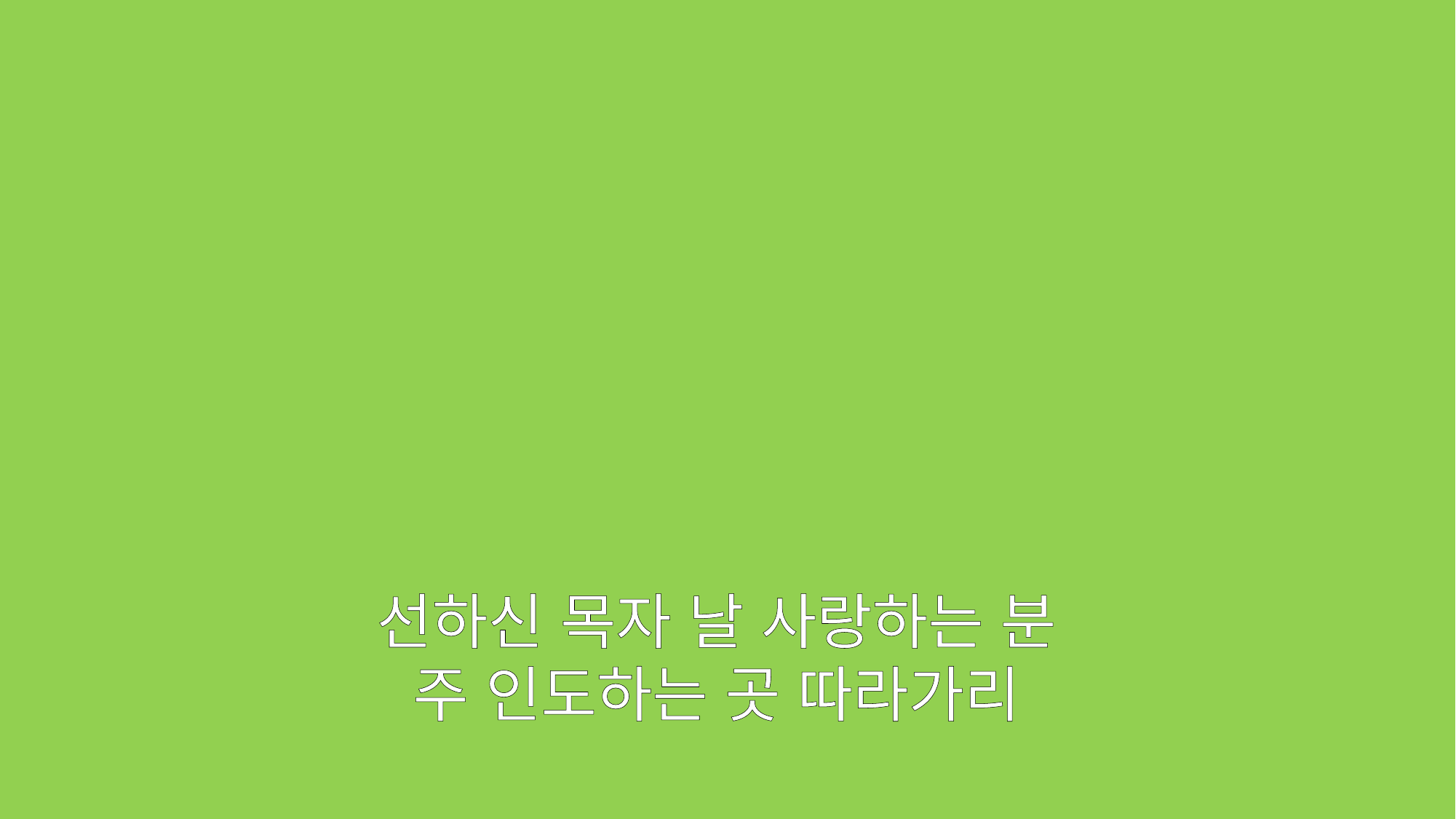

선하신 목자 날 사랑하는 분
주 인도하는 곳 따라가리